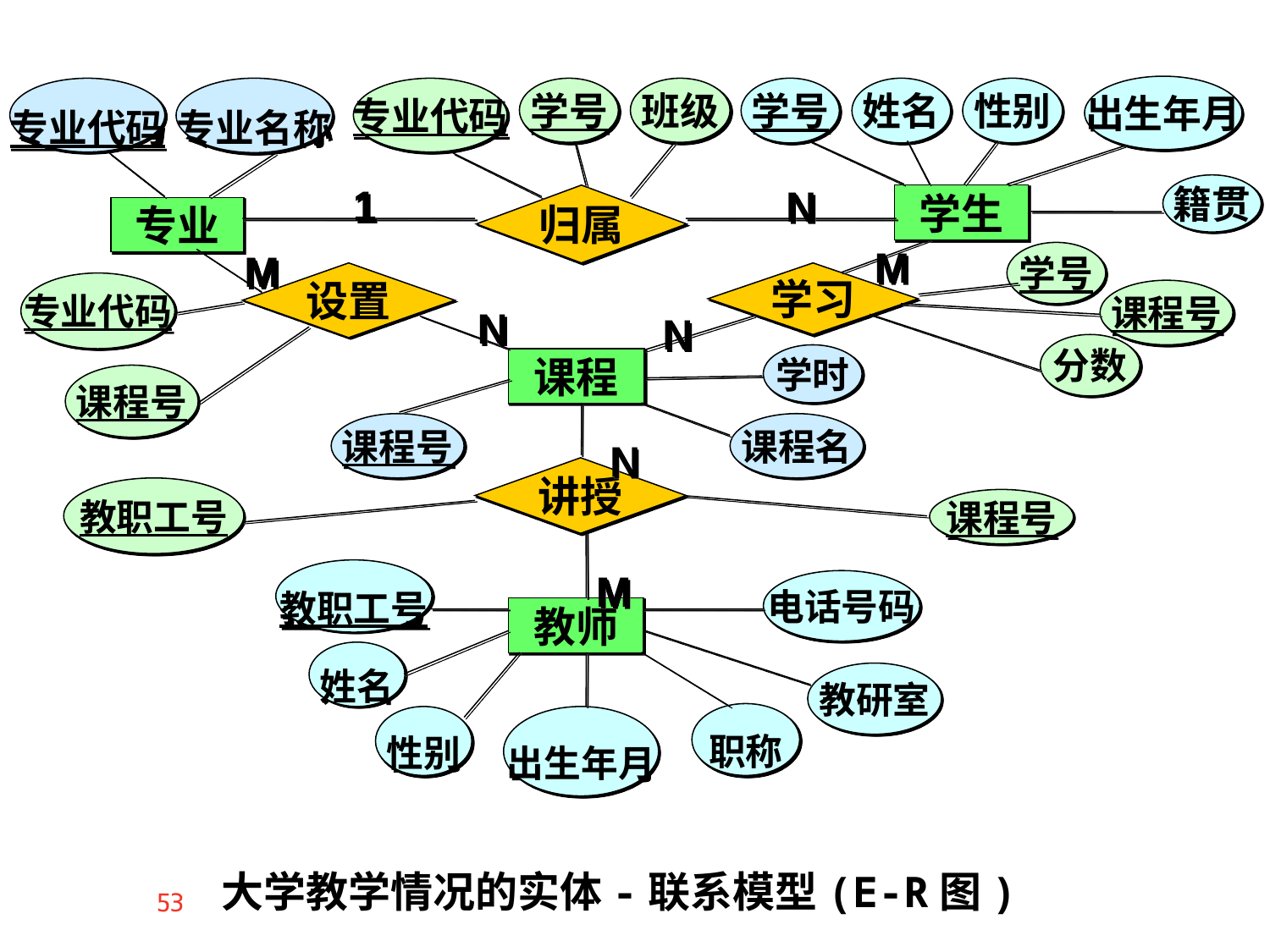

出生年月
专业代码
专业名称
专业代码
学号
班级
学号
姓名
性别

1
N
籍贯
归属
学生
专业

M
M

学号

设置
学习
专业代码
课程号

N
N

分数
学时
课程
课程号

课程号
课程名
N
讲授
教职工号
课程号

M
教职工号
电话号码
教师

姓名

教研室
职称
性别
出生年月
大学教学情况的实体-联系模型(E-R图)
53